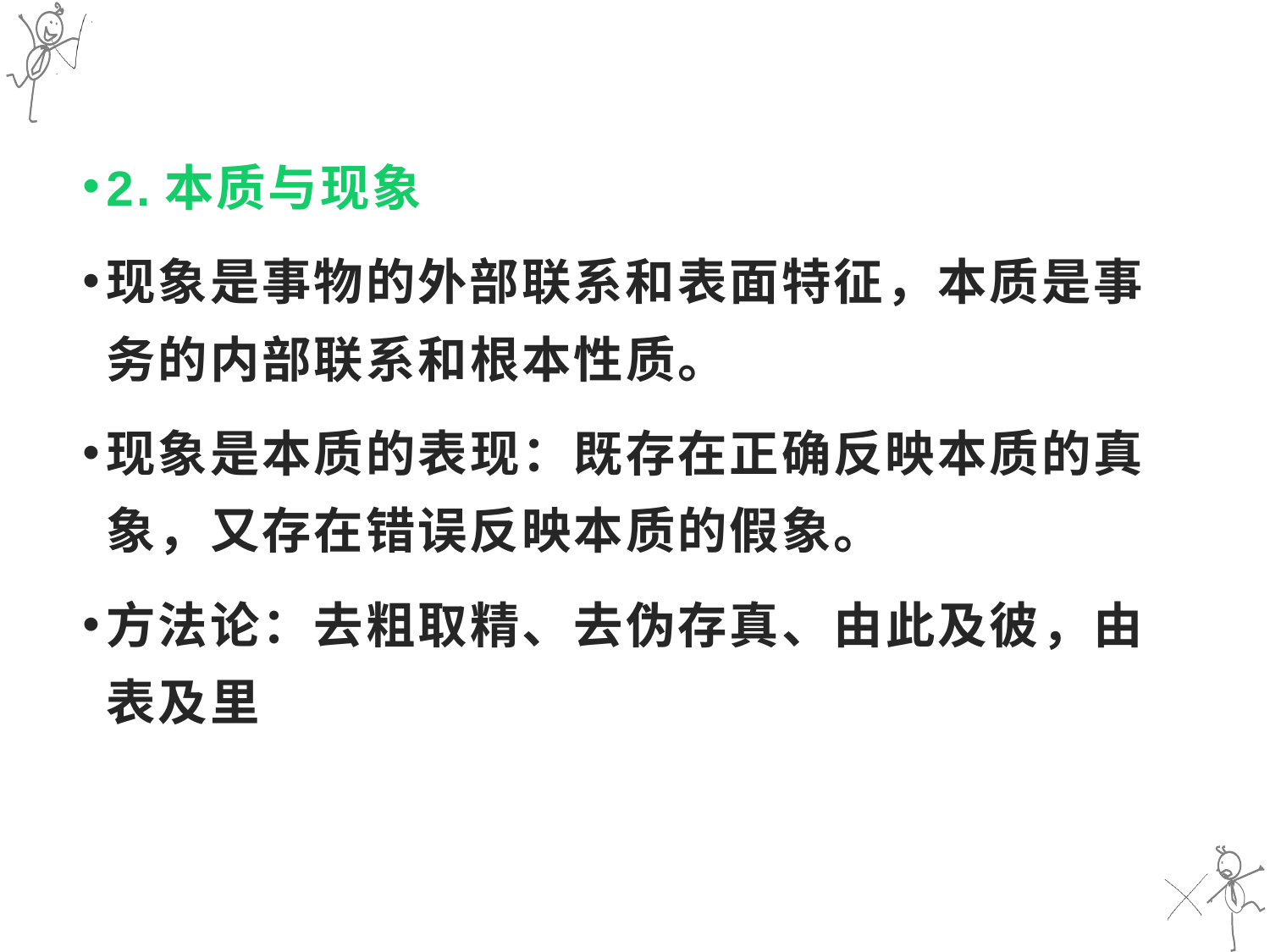

2.本质与现象
现象是事物的外部联系和表面特征，本质是事务的内部联系和根本性质。
现象是本质的表现：既存在正确反映本质的真象，又存在错误反映本质的假象。
方法论：去粗取精、去伪存真、由此及彼，由表及里